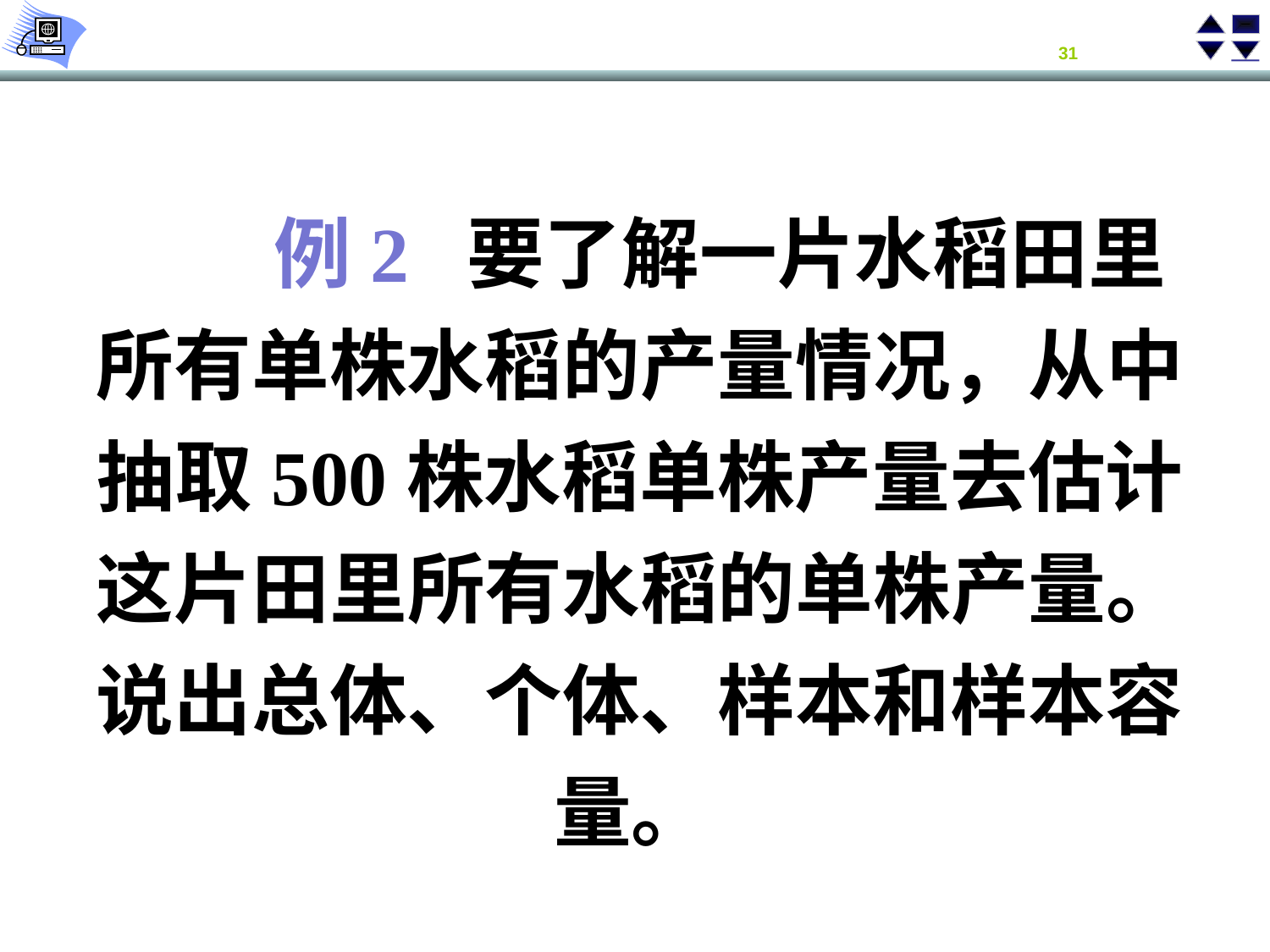

例2  要了解一片水稻田里所有单株水稻的产量情况，从中抽取500株水稻单株产量去估计这片田里所有水稻的单株产量。说出总体、个体、样本和样本容量。